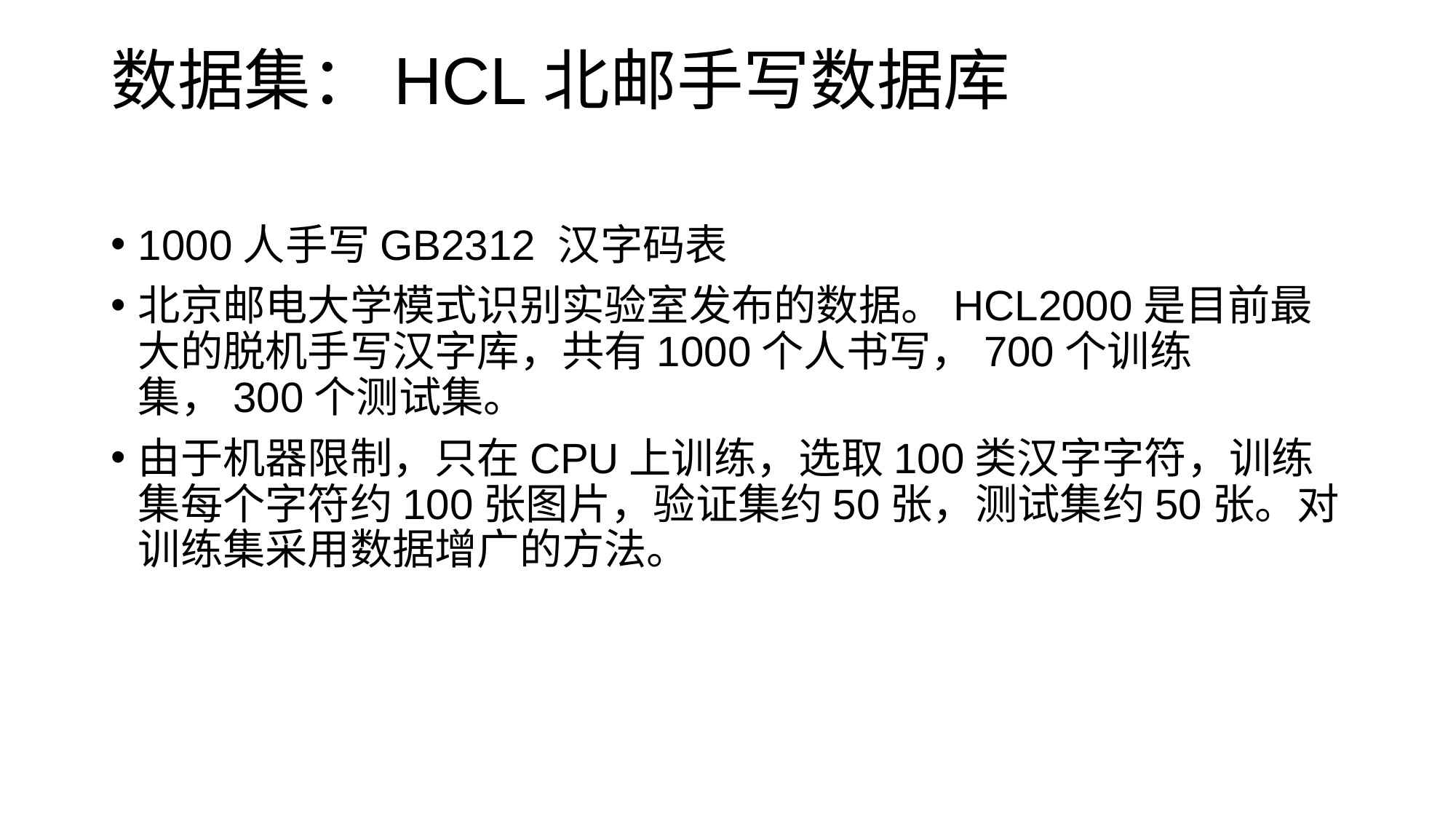

# 数据集：HCL北邮手写数据库
1000人手写GB2312 汉字码表
北京邮电大学模式识别实验室发布的数据。HCL2000是目前最大的脱机手写汉字库，共有1000个人书写，700个训练集，300个测试集。
由于机器限制，只在CPU上训练，选取100类汉字字符，训练集每个字符约100张图片，验证集约50张，测试集约50张。对训练集采用数据增广的方法。